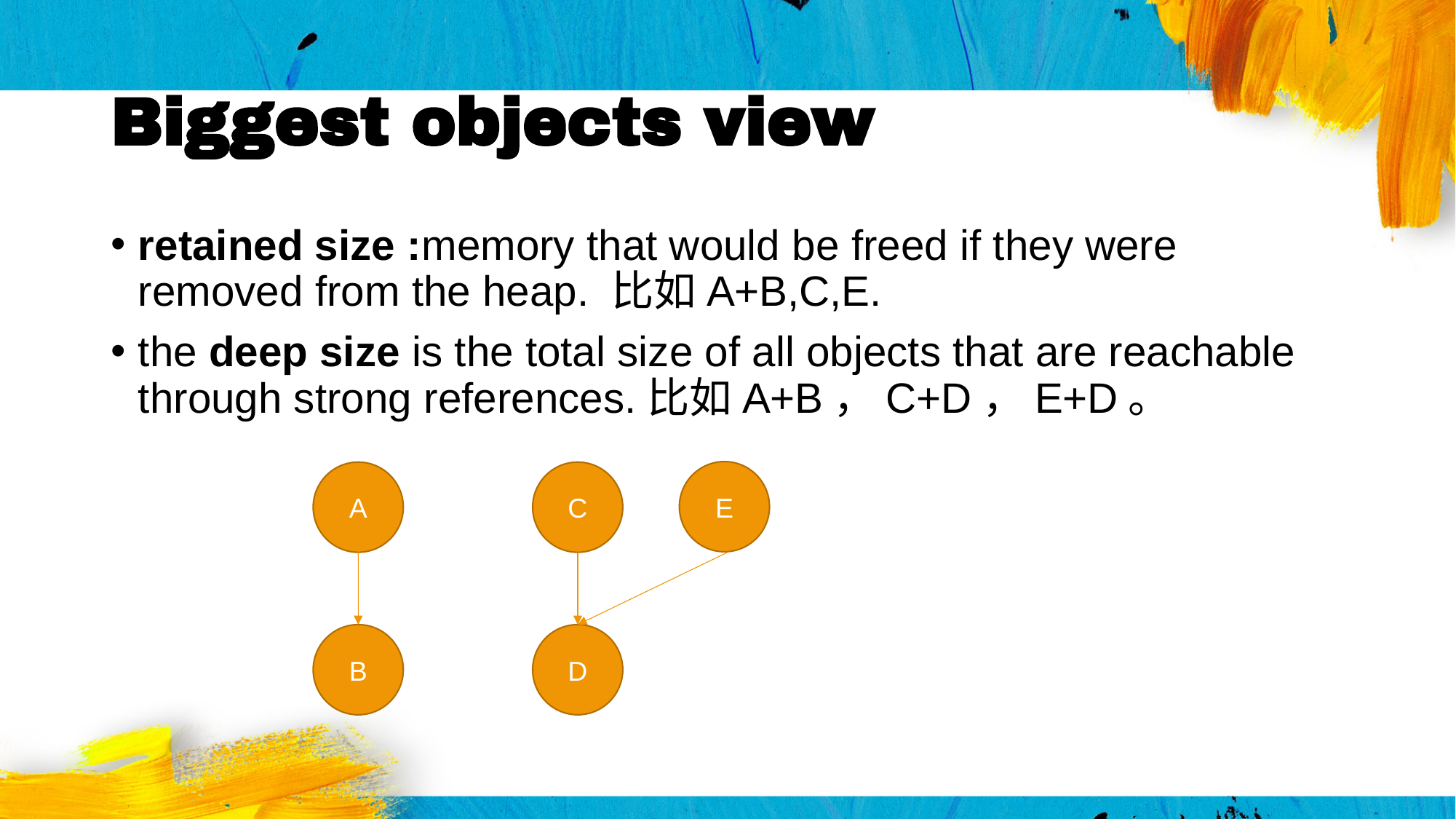

# Biggest objects view
retained size :memory that would be freed if they were removed from the heap. 比如A+B,C,E.
the deep size is the total size of all objects that are reachable through strong references.比如A+B，C+D，E+D。

E
A
C
B
D